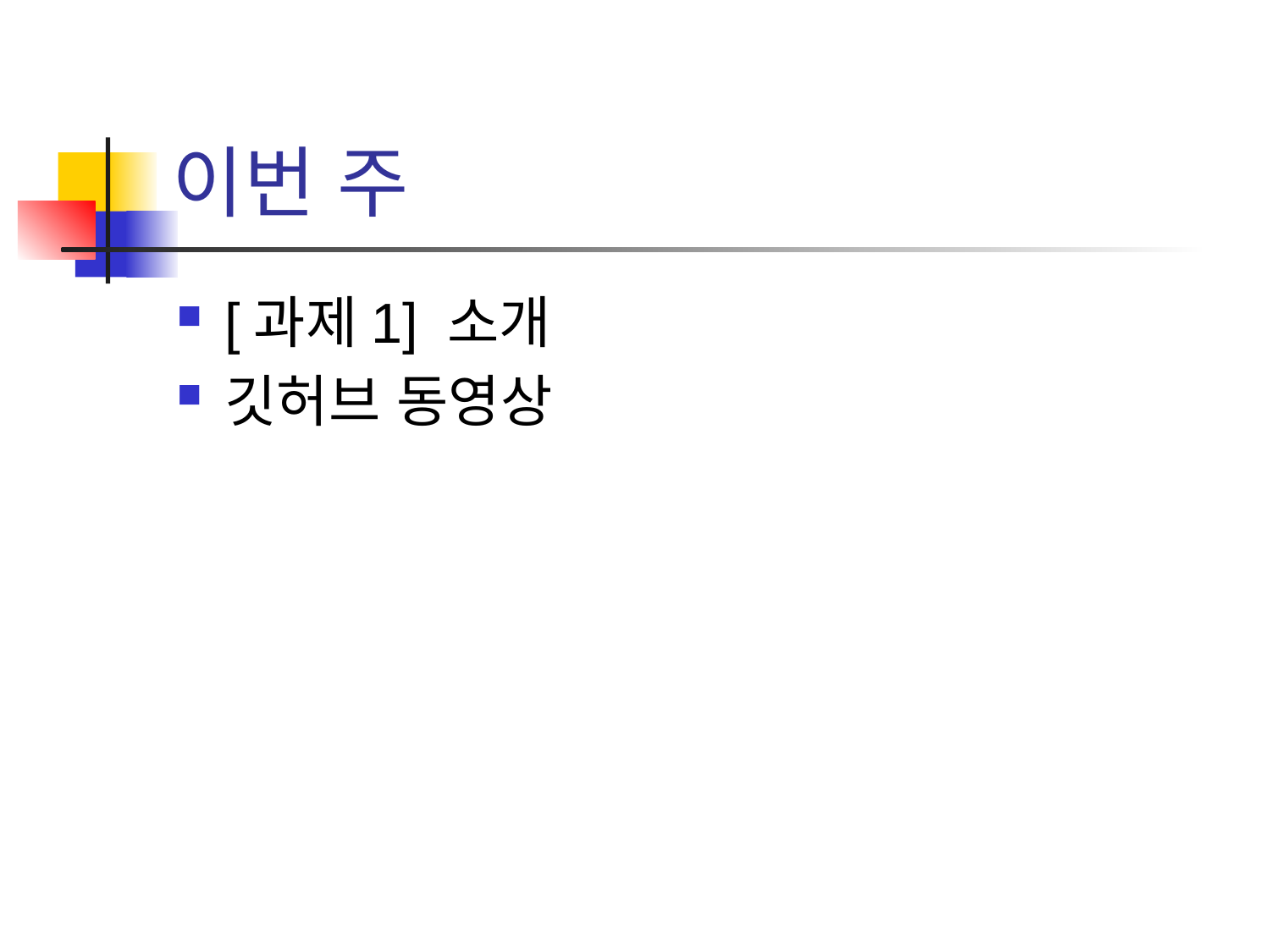

# 이번 주
[과제1] 소개
깃허브 동영상